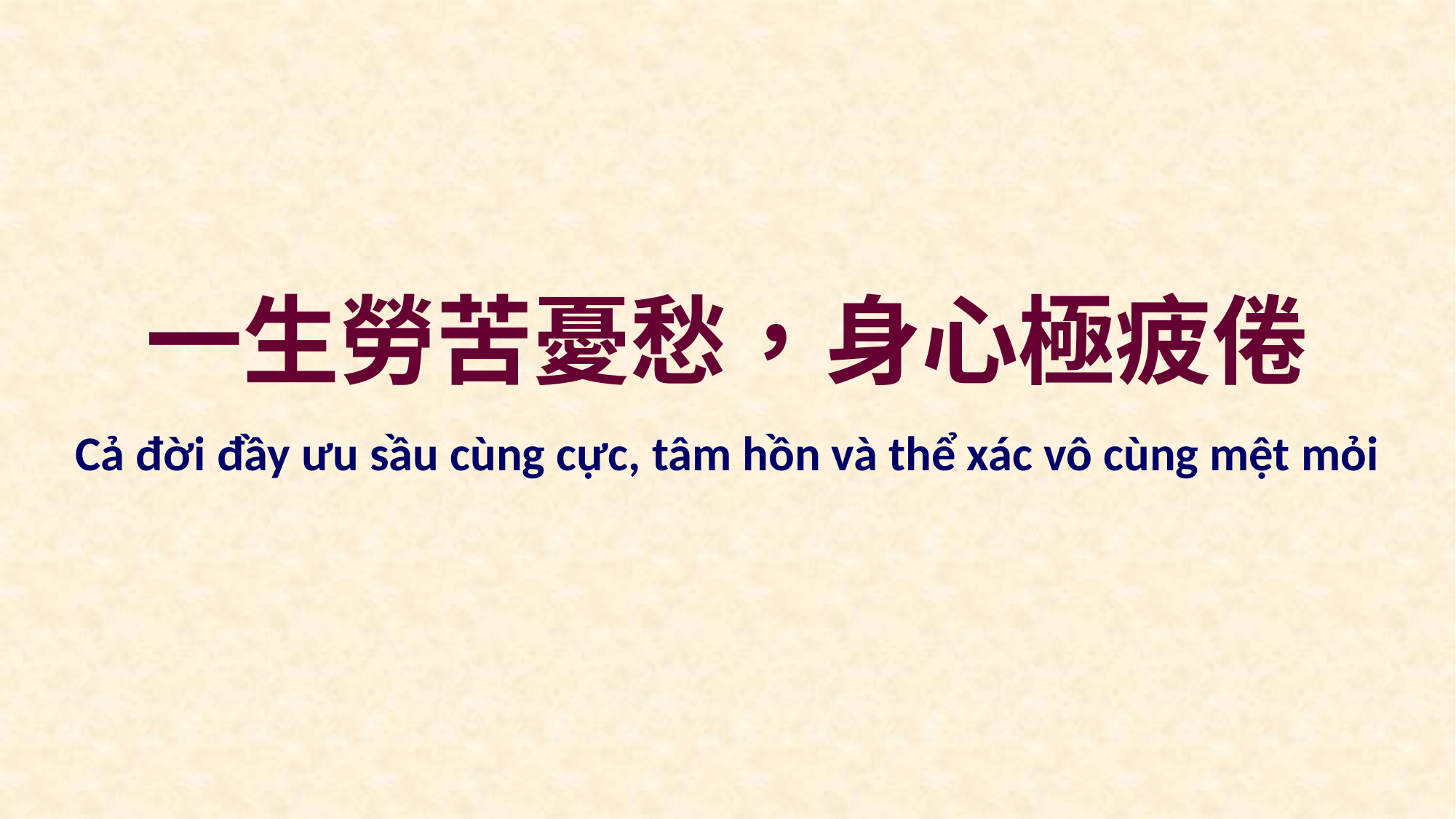

一生勞苦憂愁，身心極疲倦
Cả đời đầy ưu sầu cùng cực, tâm hồn và thể xác vô cùng mệt mỏi